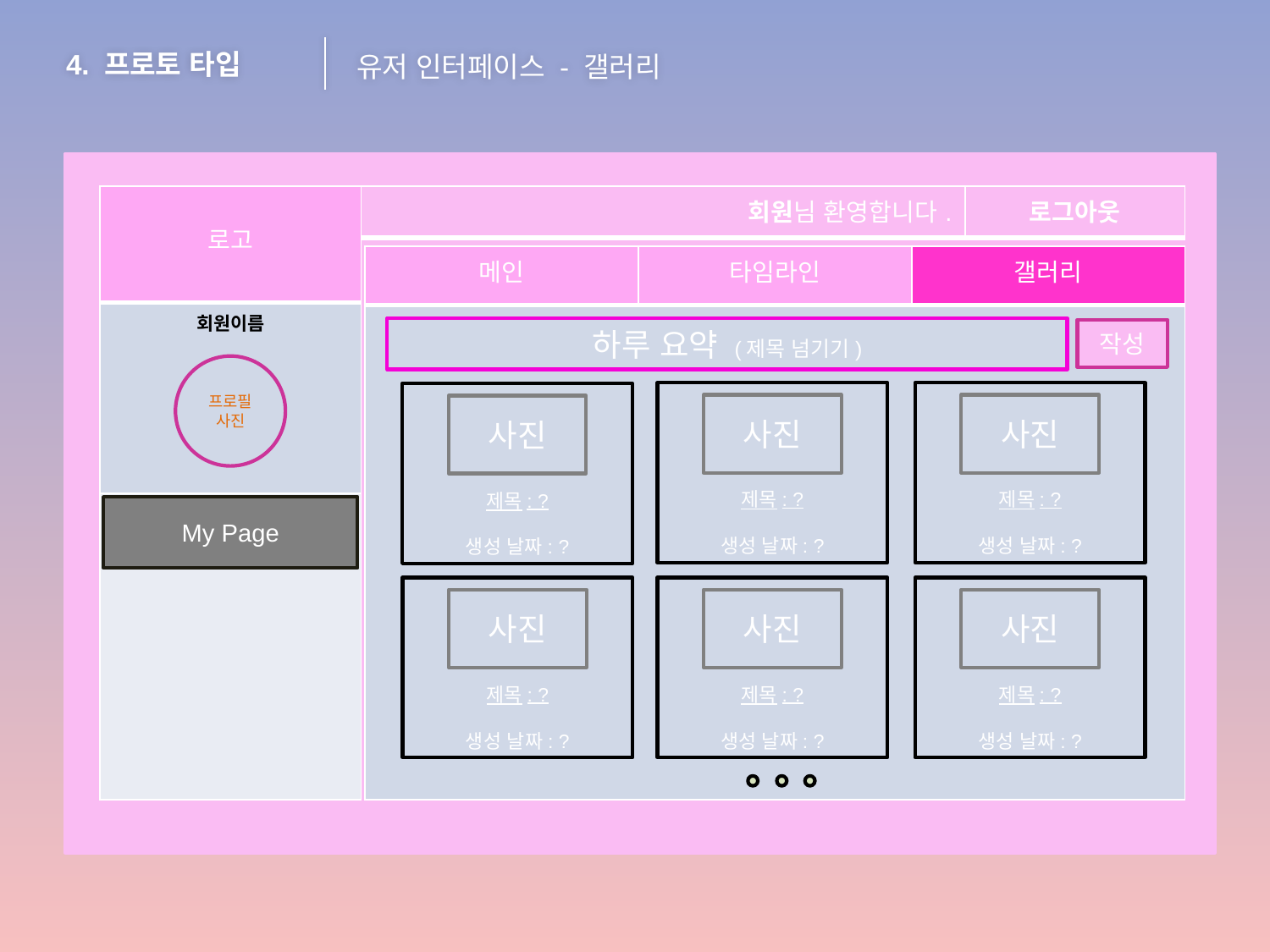

4. 프로토 타입
유저 인터페이스 - 갤러리

| 회원님 환영합니다. | 로그아웃 |
| --- | --- |
| 로고 |
| --- |
| 회원이름 |
|  |
| 메인 | 타임라인 | 갤러리 |
| --- | --- | --- |
|  |  |  |
하루 요약 (제목 넘기기)
작성
프로필 사진

제목: ?

생성 날짜: ?

제목: ?

생성 날짜: ?

제목: ?

생성 날짜: ?
사진
사진
사진
My Page

제목: ?

생성 날짜: ?

제목: ?

생성 날짜: ?

제목: ?

생성 날짜: ?
사진
사진
사진